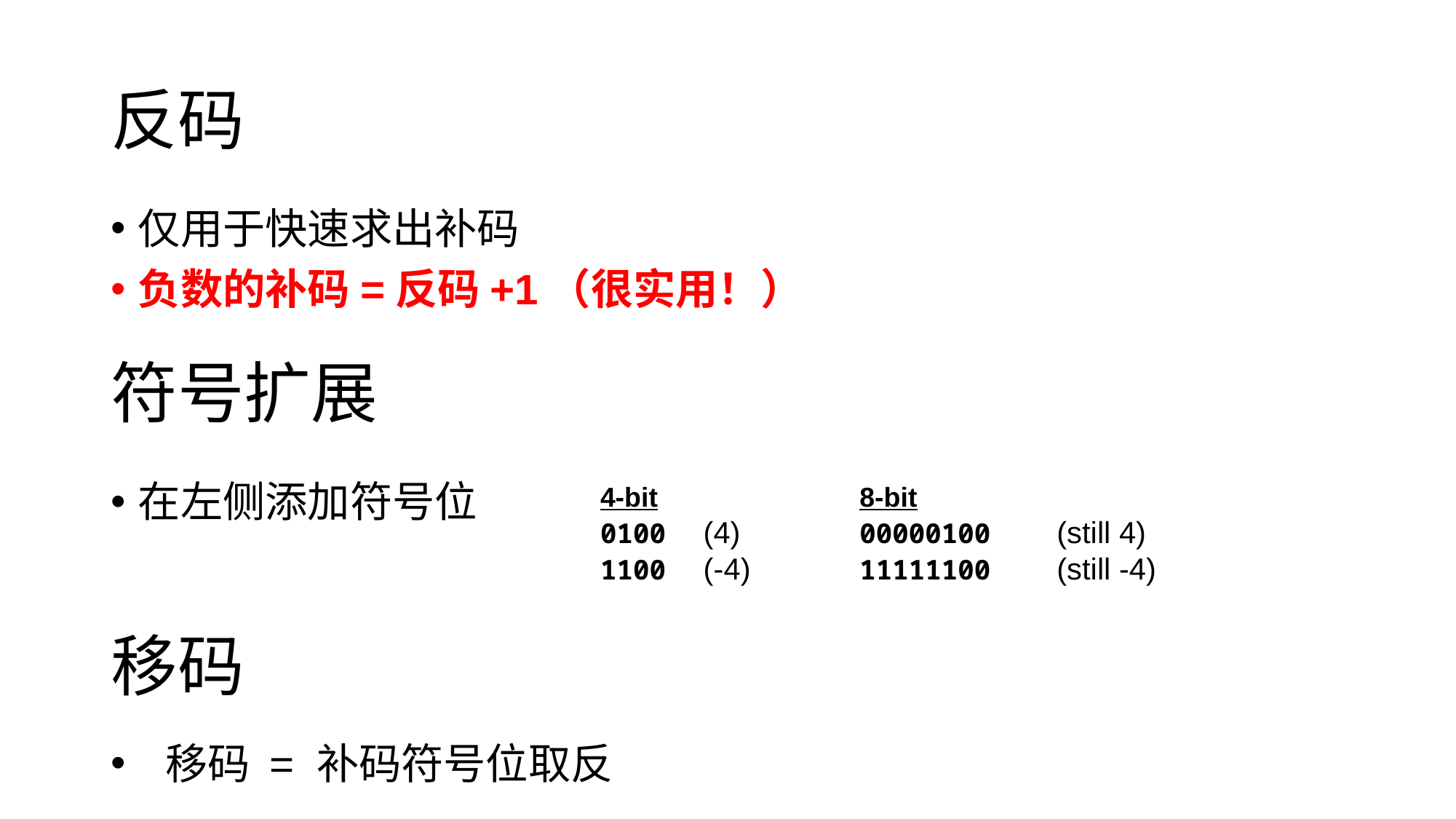

# 反码
仅用于快速求出补码
负数的补码=反码+1（很实用！）
符号扩展
4-bit		8-bit
0100	(4)	00000100	(still 4)
1100	(-4)	11111100	(still -4)
在左侧添加符号位
移码
移码 = 补码符号位取反